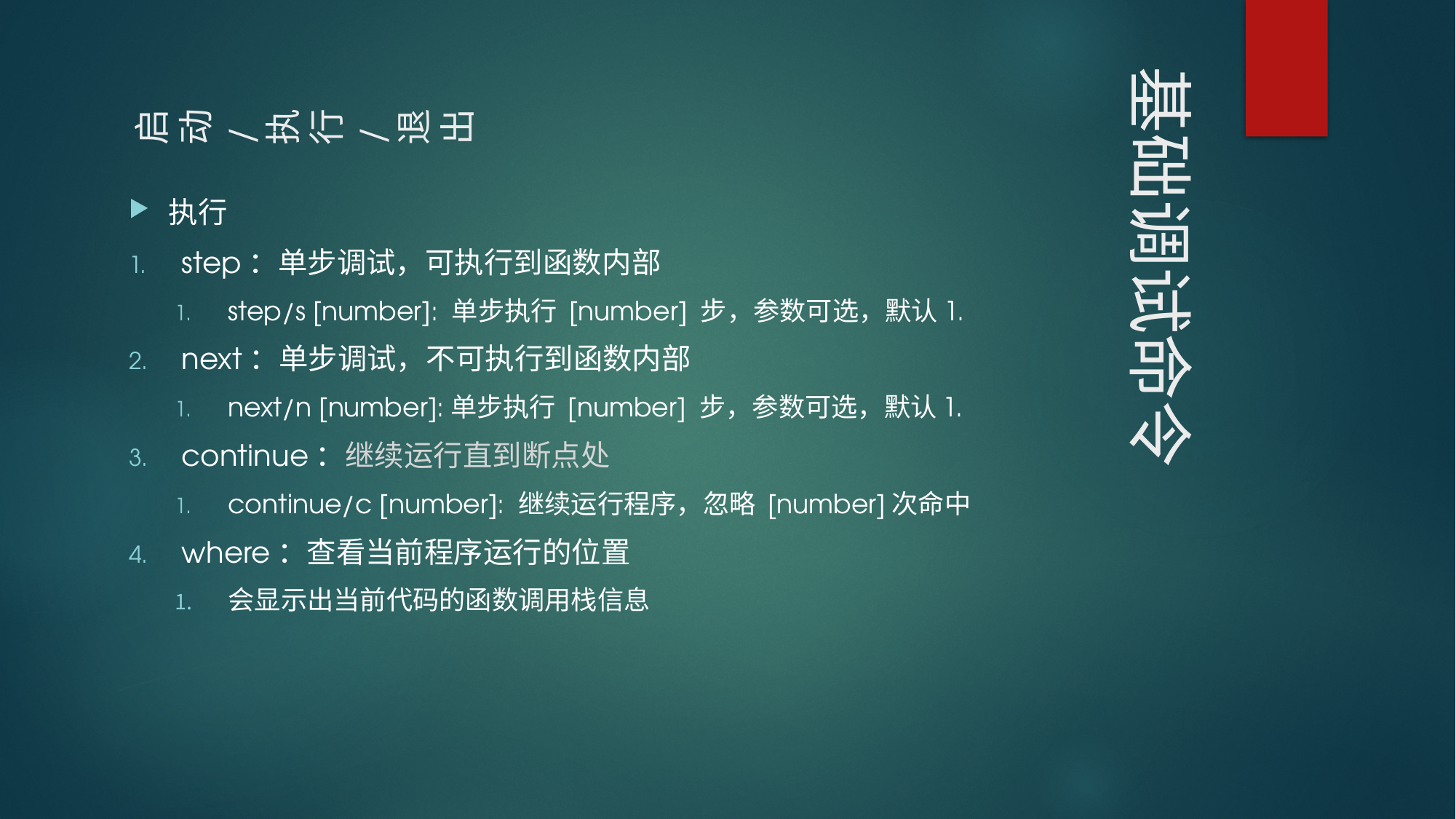

# 启动/执行/退出
基础调试命令
执行
step：单步调试，可执行到函数内部
step/s [number]: 单步执行 [number] 步，参数可选，默认1.
next：单步调试，不可执行到函数内部
next/n [number]:单步执行 [number] 步，参数可选，默认1.
continue：继续运行直到断点处
continue/c [number]: 继续运行程序，忽略 [number]次命中
where：查看当前程序运行的位置
会显示出当前代码的函数调用栈信息